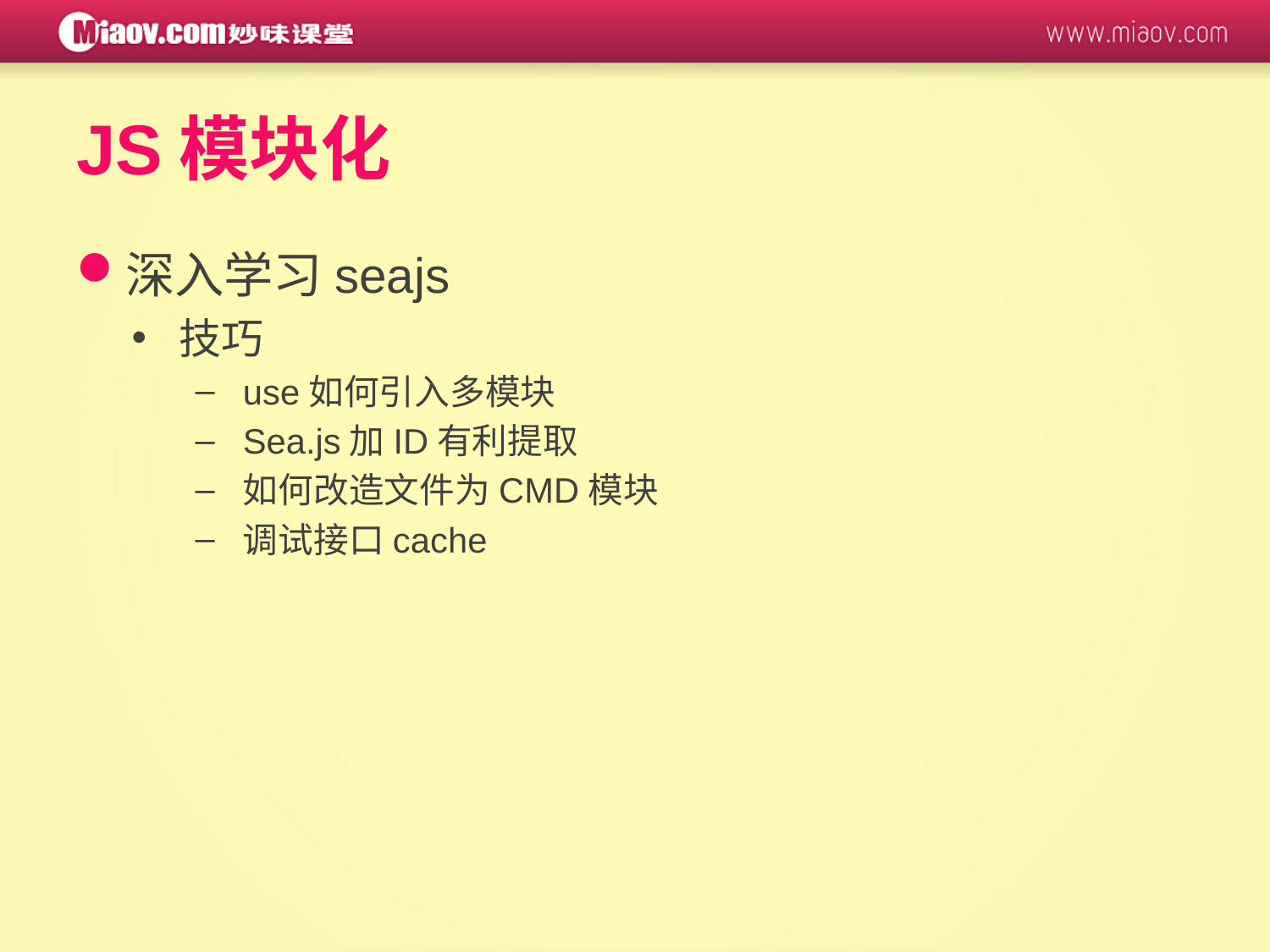

# JS模块化
深入学习seajs
技巧
use如何引入多模块
Sea.js加ID有利提取
如何改造文件为CMD模块
调试接口cache